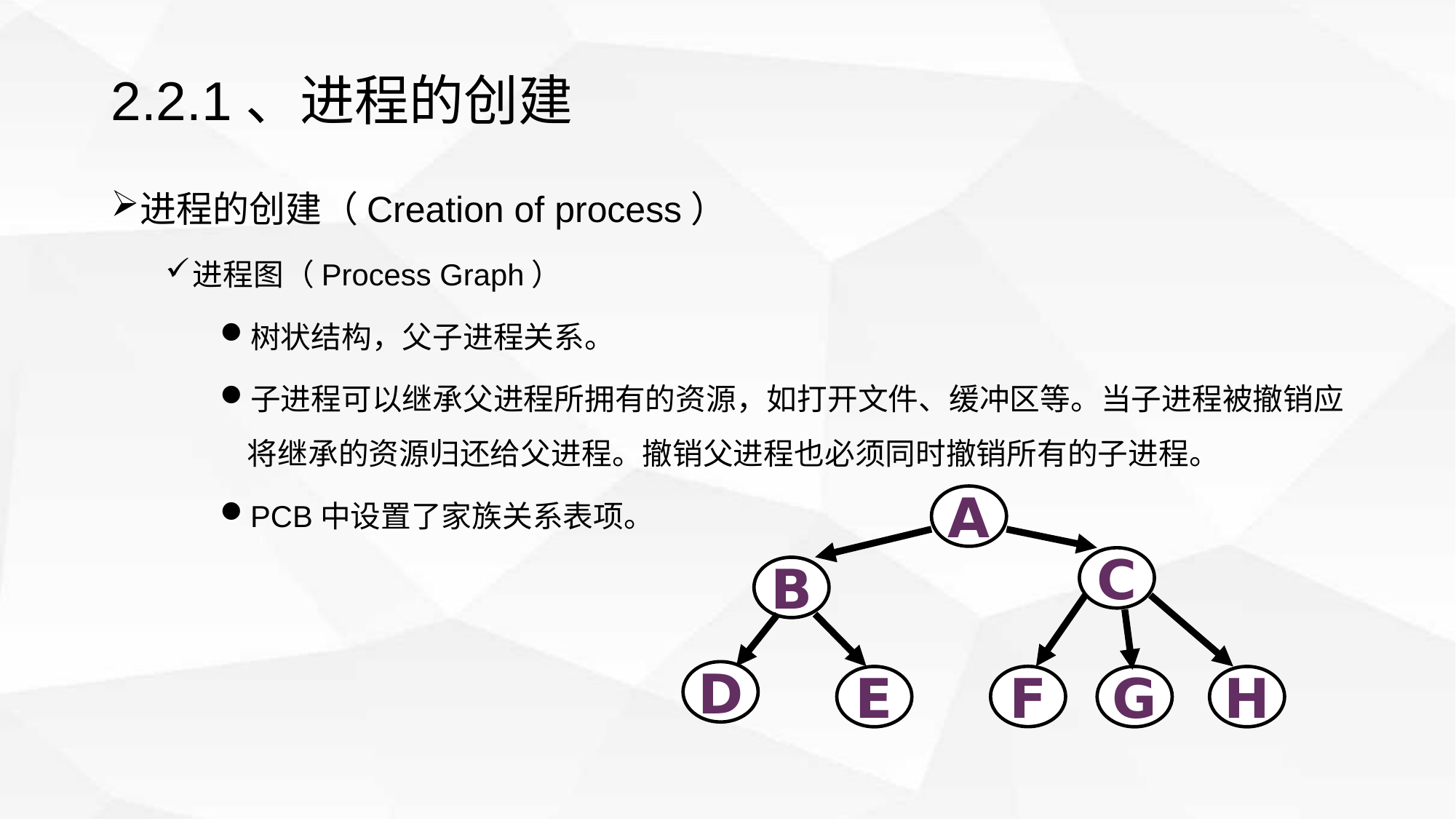

# 2.2.1、进程的创建
进程的创建（Creation of process）
进程图（Process Graph）
树状结构，父子进程关系。
子进程可以继承父进程所拥有的资源，如打开文件、缓冲区等。当子进程被撤销应将继承的资源归还给父进程。撤销父进程也必须同时撤销所有的子进程。
PCB中设置了家族关系表项。
A

C
B

D
F
E
G
H